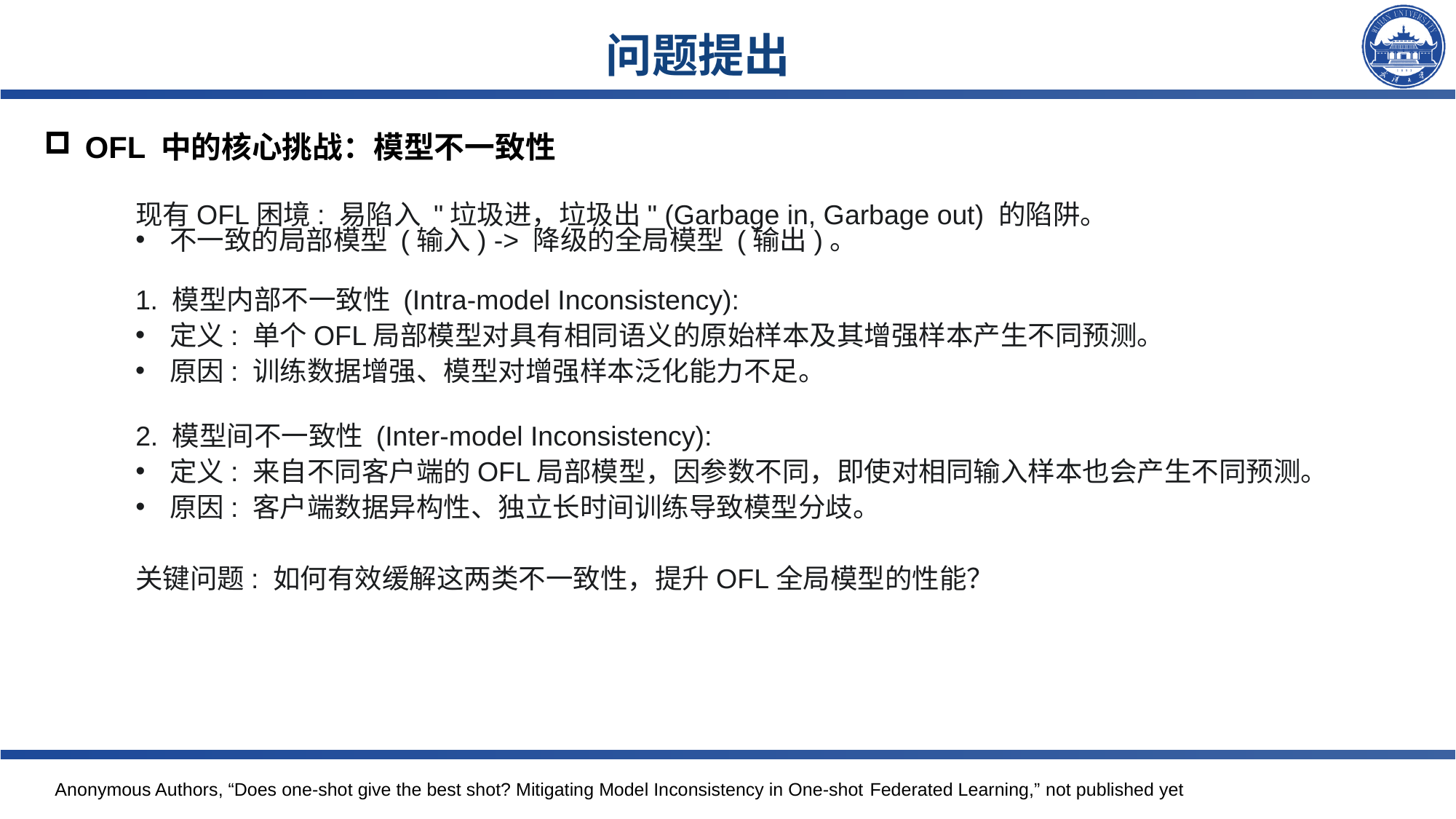

问题提出
OFL 中的核心挑战：模型不一致性
现有OFL困境: 易陷入 "垃圾进，垃圾出" (Garbage in, Garbage out) 的陷阱。
不一致的局部模型 (输入) -> 降级的全局模型 (输出)。

1. 模型内部不一致性 (Intra-model Inconsistency):
定义: 单个OFL局部模型对具有相同语义的原始样本及其增强样本产生不同预测。
原因: 训练数据增强、模型对增强样本泛化能力不足。
2. 模型间不一致性 (Inter-model Inconsistency):
定义: 来自不同客户端的OFL局部模型，因参数不同，即使对相同输入样本也会产生不同预测。
原因: 客户端数据异构性、独立长时间训练导致模型分歧。
关键问题: 如何有效缓解这两类不一致性，提升OFL全局模型的性能？
3
Anonymous Authors, “Does one-shot give the best shot? Mitigating Model Inconsistency in One-shot Federated Learning,” not published yet